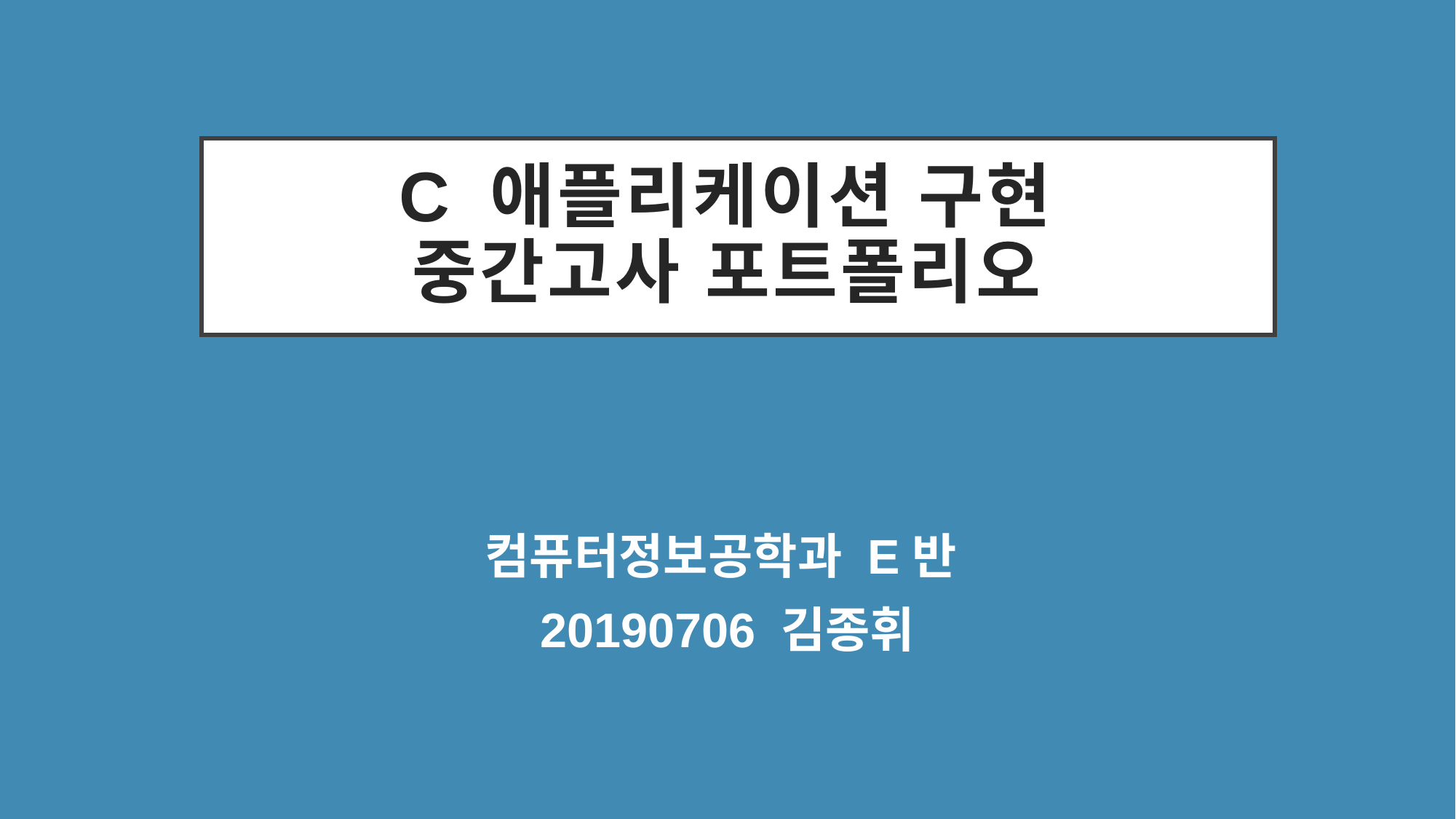

# C 애플리케이션 구현 중간고사 포트폴리오
컴퓨터정보공학과 E반
20190706 김종휘